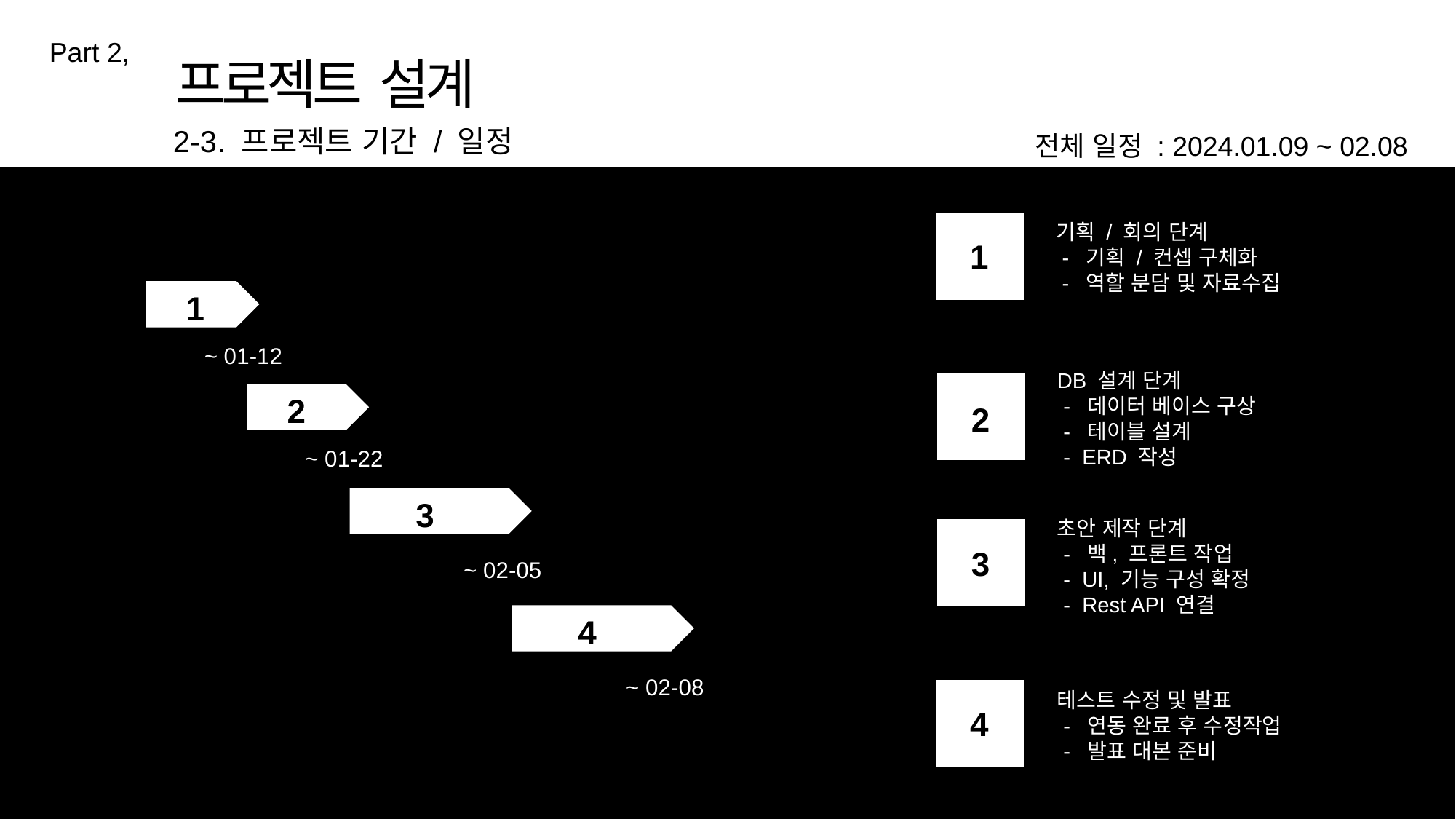

Part 2,
프로젝트  설계
2-3. 프로젝트 기간 / 일정
전체 일정 : 2024.01.09 ~ 02.08

기획 / 회의 단계
 -  기획 / 컨셉 구체화
 -  역할 분담 및 자료수집
1

1
 ~ 01-12
DB 설계 단계
 -  데이터 베이스 구상
 -  테이블 설계
 -  ERD 작성

2
2
 ~ 01-22

3
초안 제작 단계
 -  백, 프론트 작업
 -  UI, 기능 구성 확정
 -  Rest API 연결

3
 ~ 02-05

4
 ~ 02-08

테스트 수정 및 발표
 -  연동 완료 후 수정작업
 -  발표 대본 준비
4